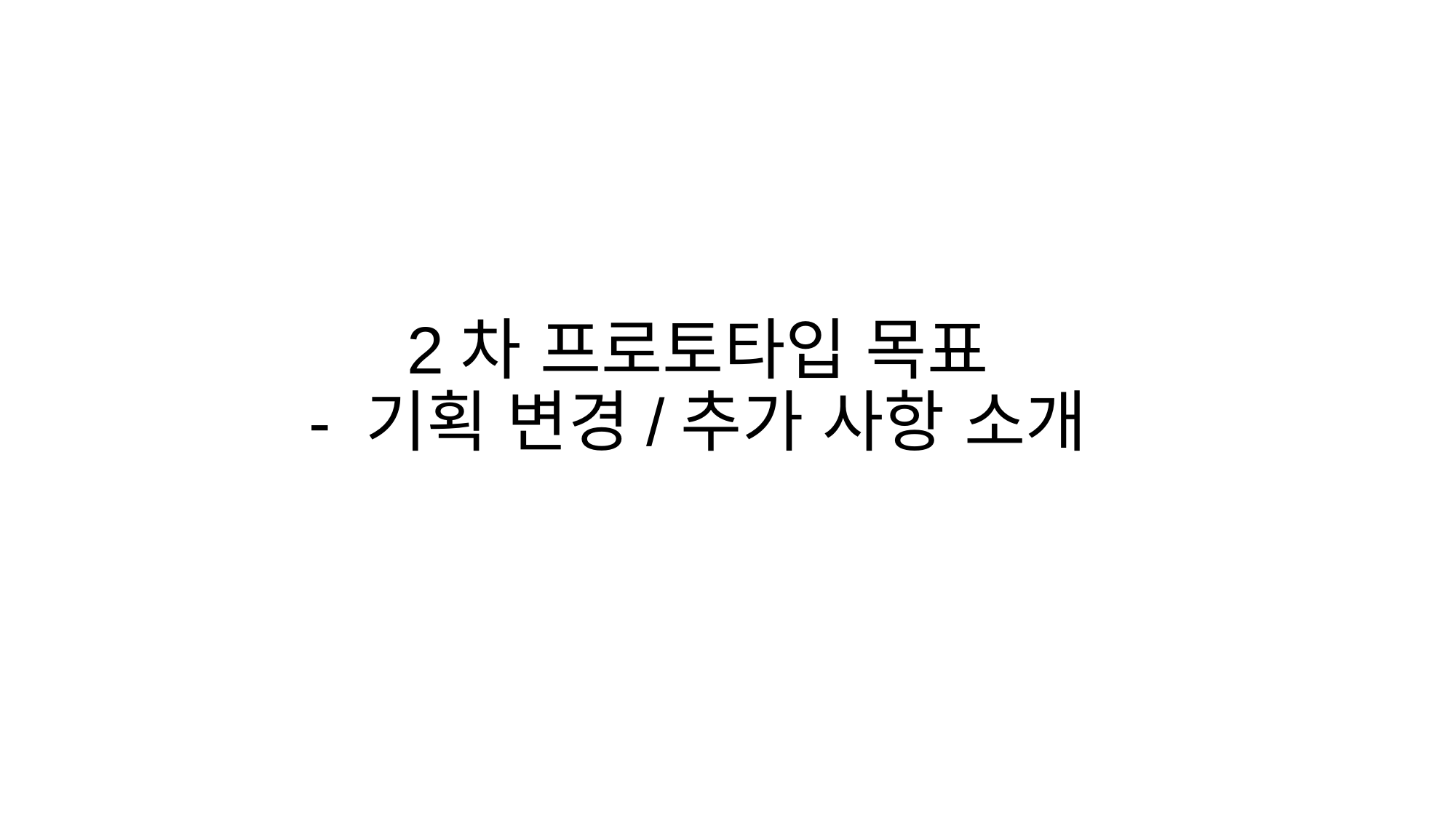

2차 프로토타입 목표
- 기획 변경/추가 사항 소개